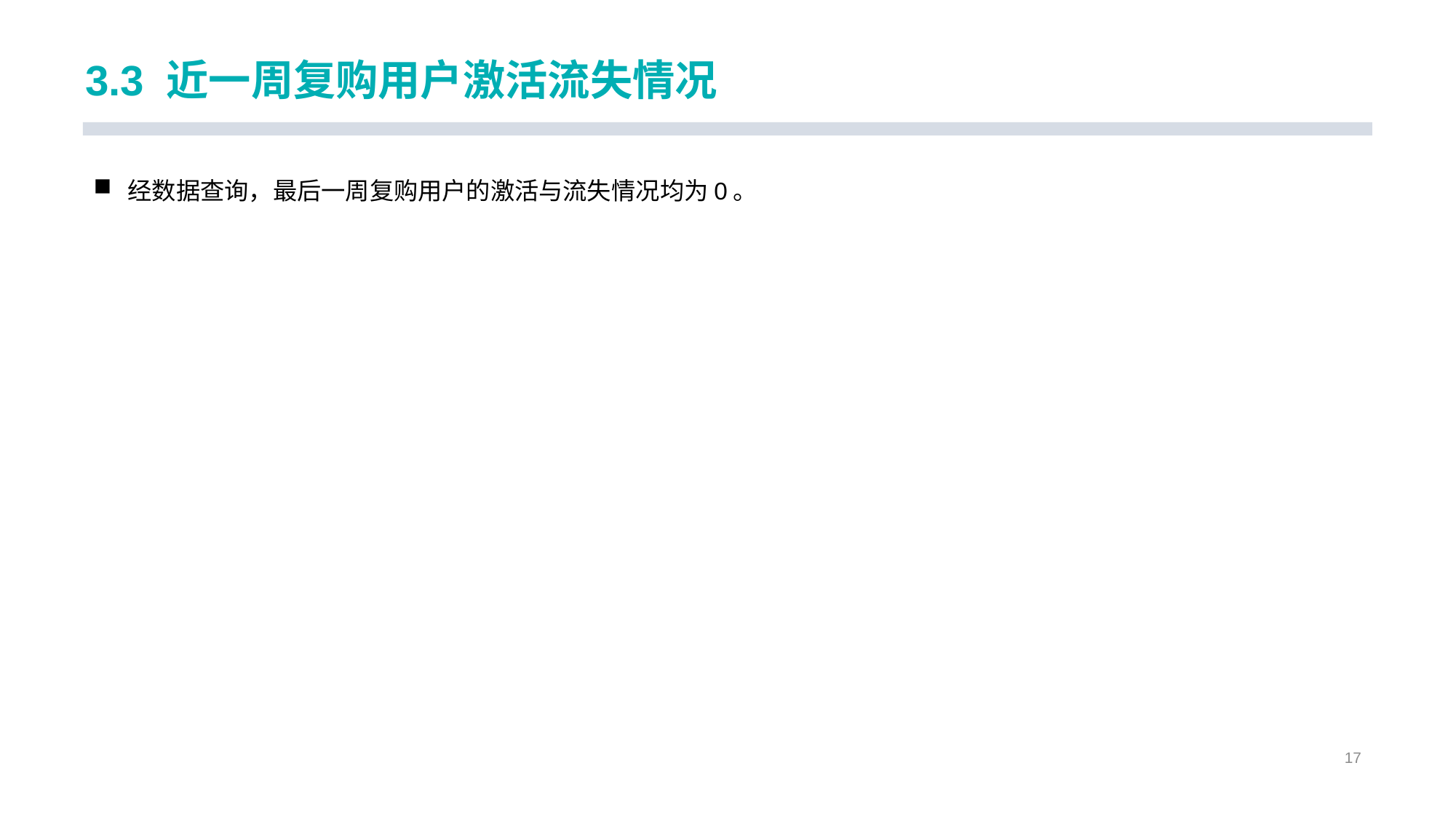

# 3.3 近一周复购用户激活流失情况
经数据查询，最后一周复购用户的激活与流失情况均为0。
17